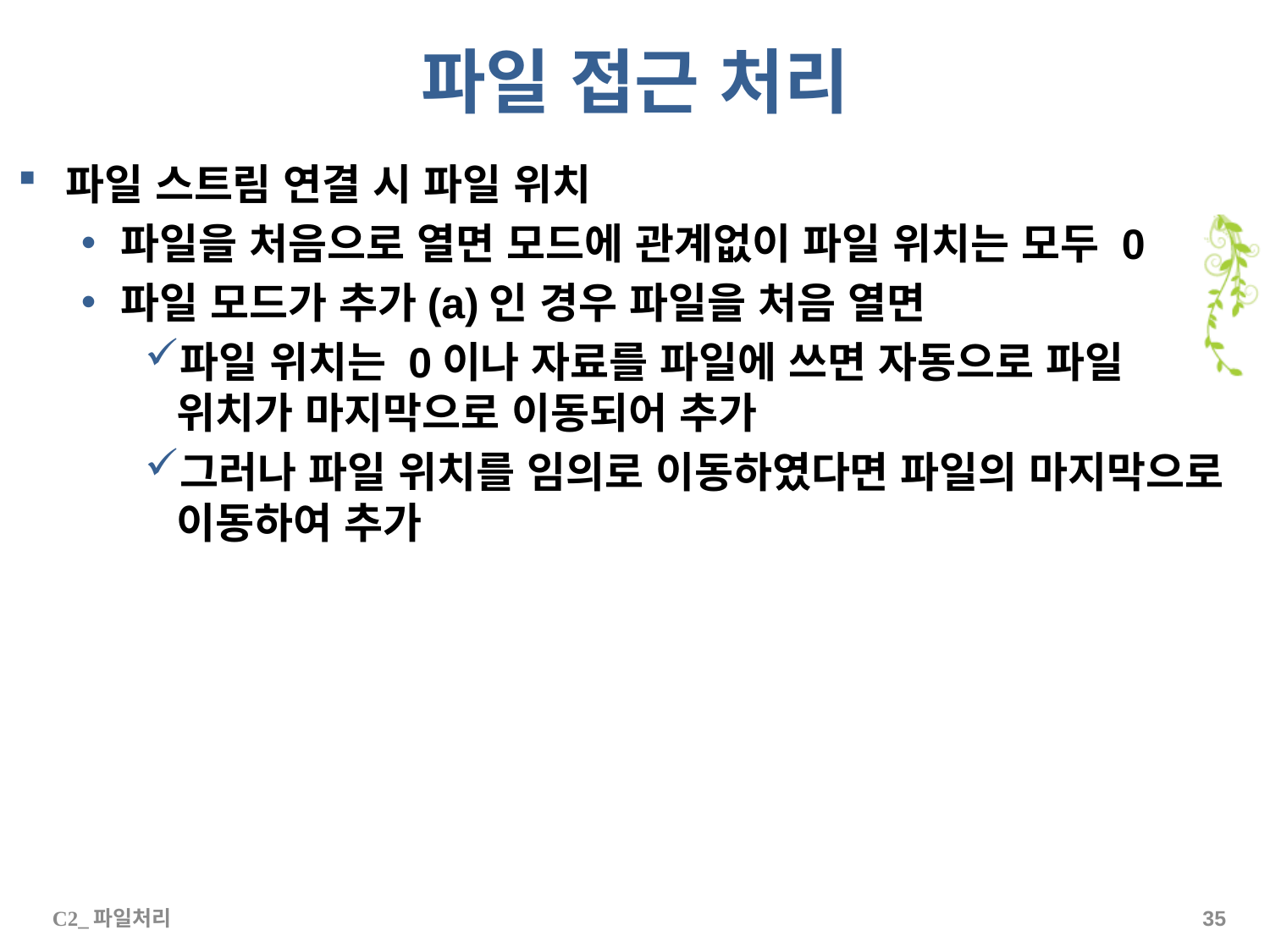

# 파일 접근 처리
파일 스트림 연결 시 파일 위치
파일을 처음으로 열면 모드에 관계없이 파일 위치는 모두 0
파일 모드가 추가(a)인 경우 파일을 처음 열면
파일 위치는 0이나 자료를 파일에 쓰면 자동으로 파일 위치가 마지막으로 이동되어 추가
그러나 파일 위치를 임의로 이동하였다면 파일의 마지막으로 이동하여 추가
C2_파일처리
35